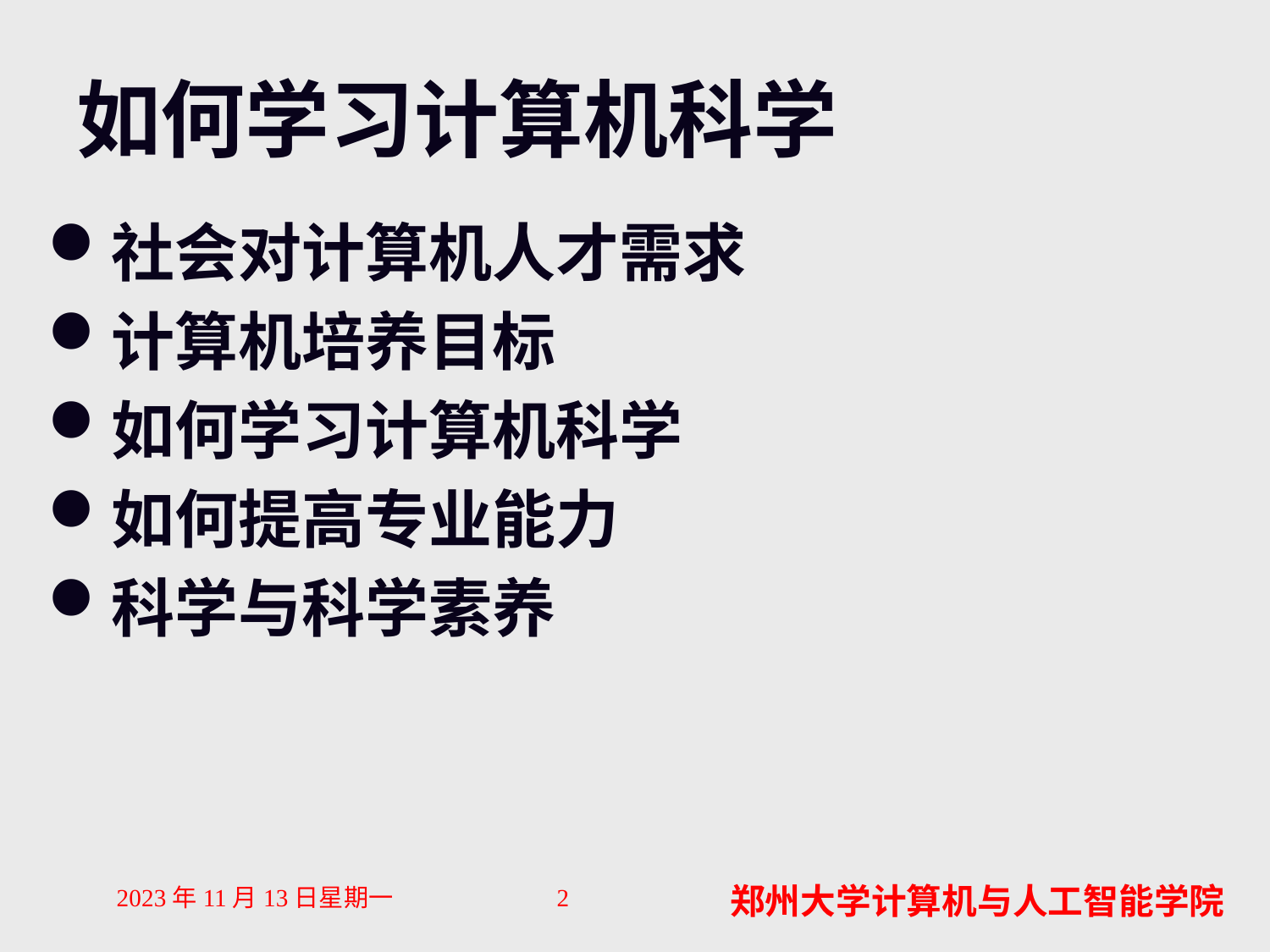

# 如何学习计算机科学
社会对计算机人才需求
计算机培养目标
如何学习计算机科学
如何提高专业能力
科学与科学素养